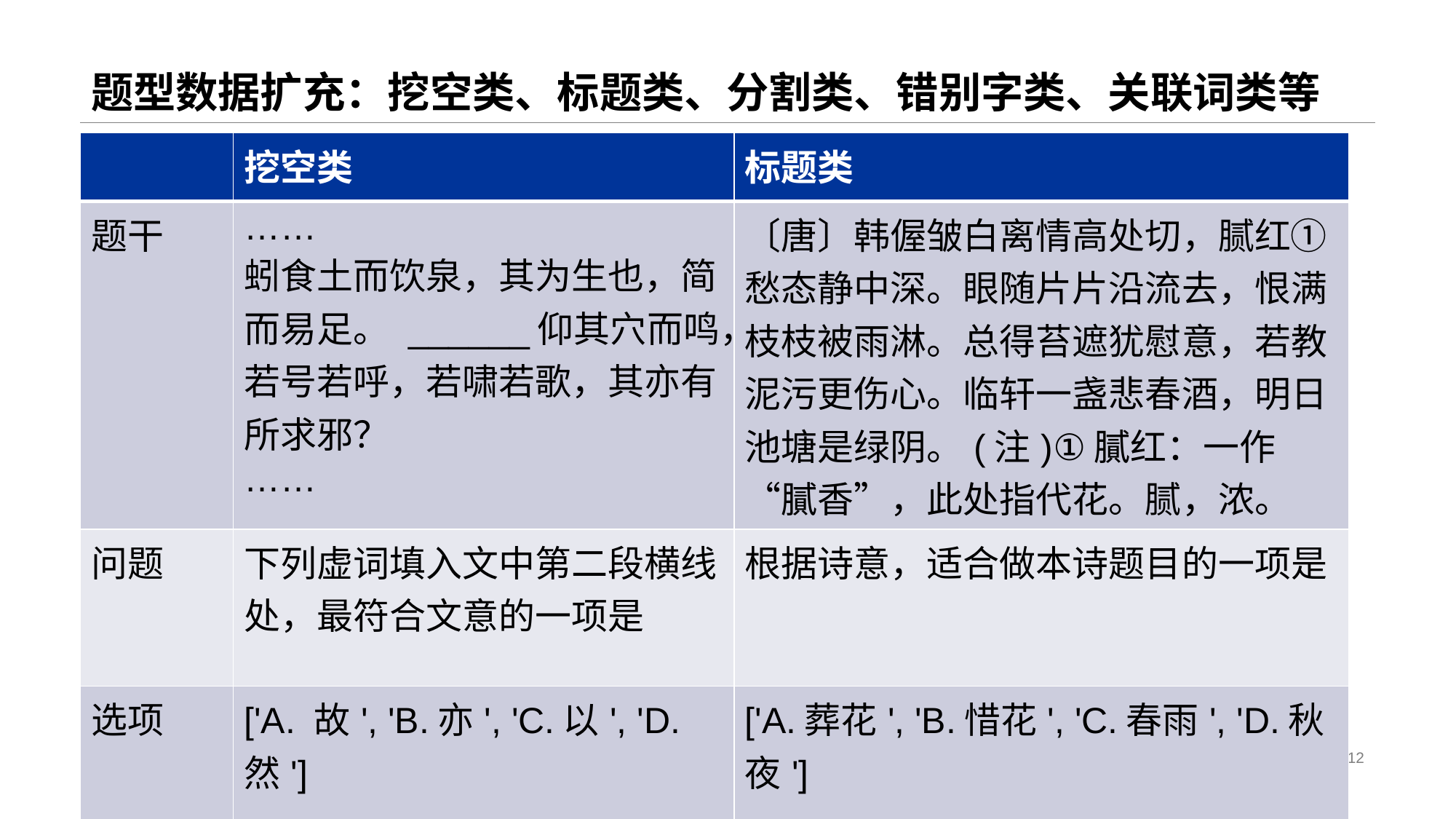

# 题型数据扩充：挖空类、标题类、分割类、错别字类、关联词类等
|  | 挖空类 | 标题类 |
| --- | --- | --- |
| 题干 | …… 蚓食土而饮泉，其为生也，简而易足。 \_\_\_\_\_\_仰其穴而鸣，若号若呼，若啸若歌，其亦有所求邪？ …… | 〔唐〕韩偓皱白离情高处切，腻红①愁态静中深。眼随片片沿流去，恨满枝枝被雨淋。总得苔遮犹慰意，若教泥污更伤心。临轩一盏悲春酒，明日池塘是绿阴。(注)①膩红：一作“膩香”，此处指代花。腻，浓。 |
| 问题 | 下列虚词填入文中第二段横线处，最符合文意的一项是 | 根据诗意，适合做本诗题目的一项是 |
| 选项 | ['A. 故', 'B.亦', 'C.以', 'D.然'] | ['A.葬花', 'B.惜花', 'C.春雨', 'D.秋夜'] |
| 答案 | D | B |
请在插入菜单—页眉和页脚中修改此文本
12